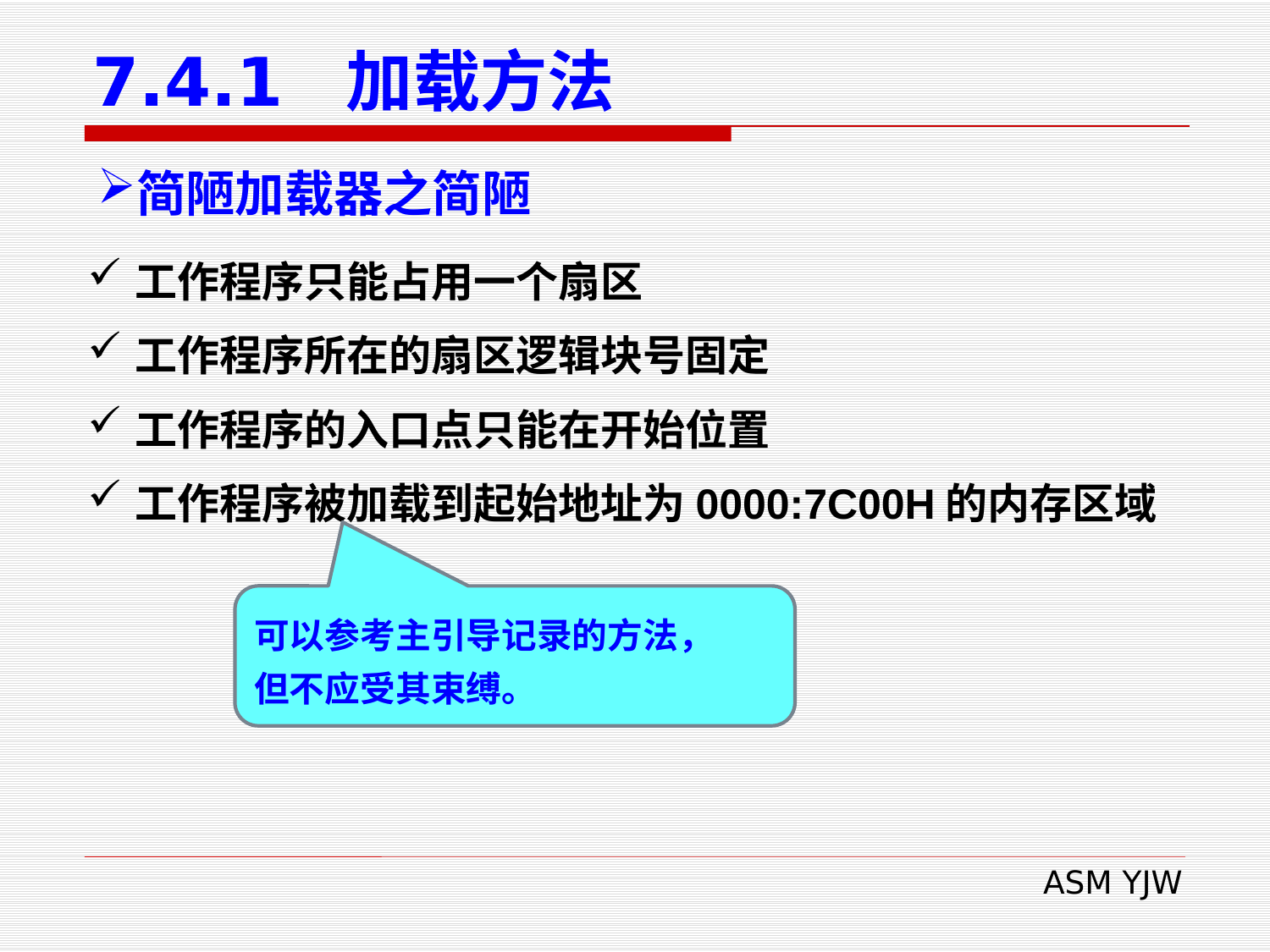

# 7.4.1  加载方法
简陋加载器之简陋
工作程序只能占用一个扇区
工作程序所在的扇区逻辑块号固定
工作程序的入口点只能在开始位置
工作程序被加载到起始地址为0000:7C00H的内存区域
可以参考主引导记录的方法，
但不应受其束缚。